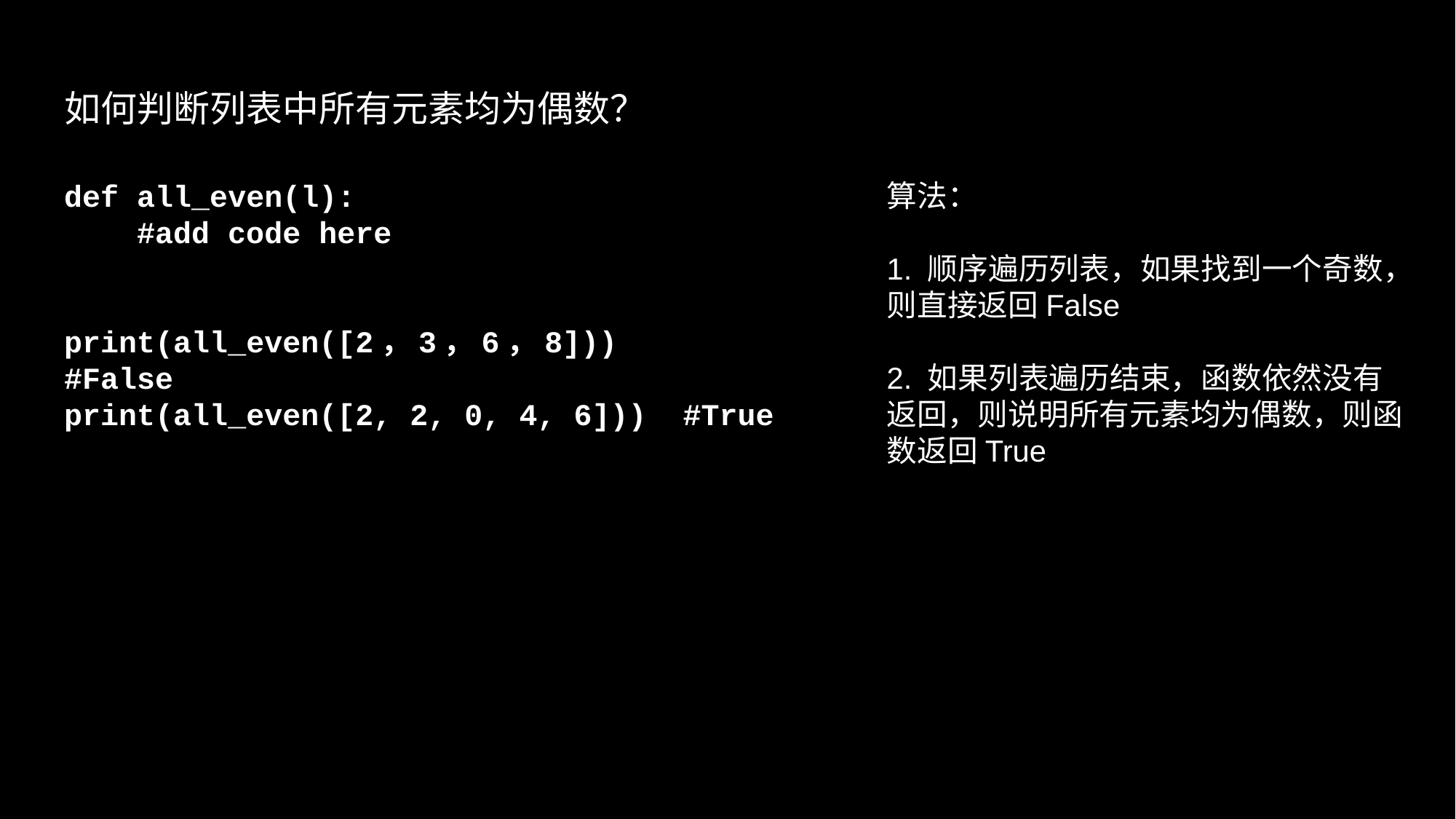

# 如何判断列表中所有元素均为偶数？
def all_even(l):
    #add code here

print(all_even([2，3，6，8]))      #False
print(all_even([2, 2, 0, 4, 6]))  #True

算法：

1. 顺序遍历列表，如果找到一个奇数，则直接返回False

2. 如果列表遍历结束，函数依然没有返回，则说明所有元素均为偶数，则函数返回True